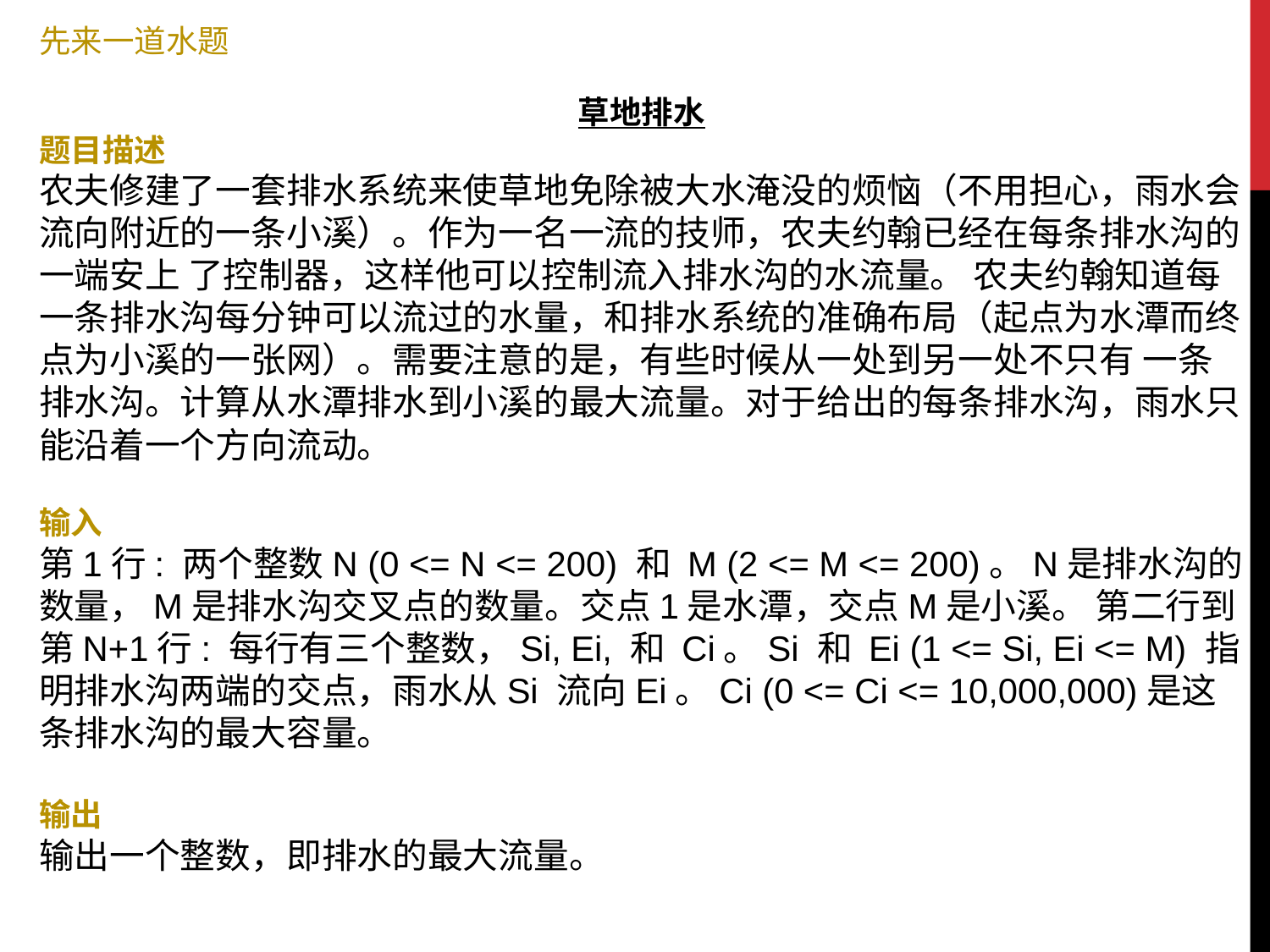

先来一道水题
草地排水
题目描述
农夫修建了一套排水系统来使草地免除被大水淹没的烦恼（不用担心，雨水会流向附近的一条小溪）。作为一名一流的技师，农夫约翰已经在每条排水沟的一端安上 了控制器，这样他可以控制流入排水沟的水流量。 农夫约翰知道每一条排水沟每分钟可以流过的水量，和排水系统的准确布局（起点为水潭而终点为小溪的一张网）。需要注意的是，有些时候从一处到另一处不只有 一条排水沟。计算从水潭排水到小溪的最大流量。对于给出的每条排水沟，雨水只能沿着一个方向流动。

输入
第1行: 两个整数N (0 <= N <= 200) 和 M (2 <= M <= 200)。N是排水沟的数量，M是排水沟交叉点的数量。交点1是水潭，交点M是小溪。 第二行到第N+1行: 每行有三个整数，Si, Ei, 和 Ci。Si 和 Ei (1 <= Si, Ei <= M) 指明排水沟两端的交点，雨水从Si 流向Ei。Ci (0 <= Ci <= 10,000,000)是这条排水沟的最大容量。

输出
输出一个整数，即排水的最大流量。